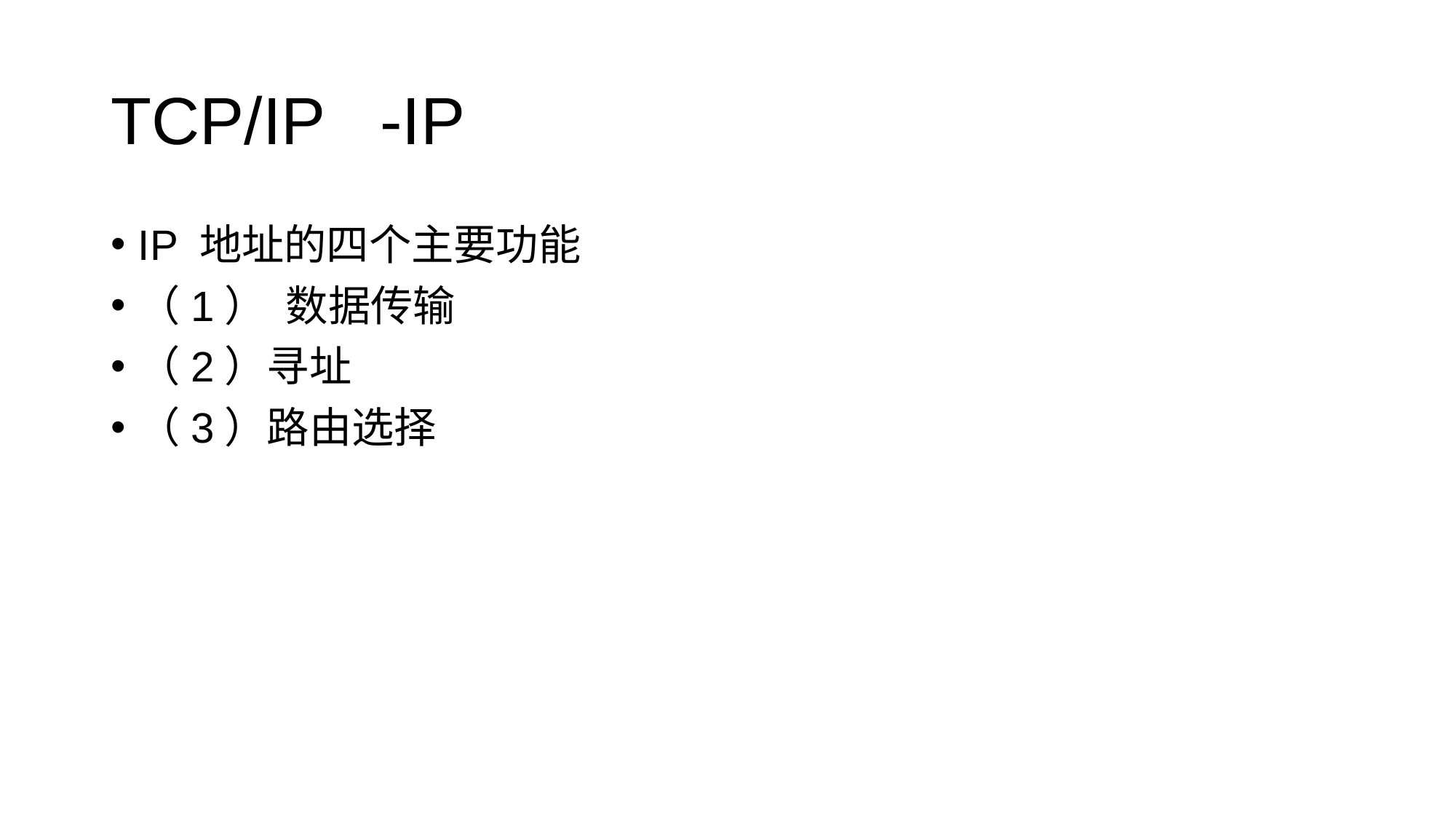

# TCP/IP   -IP
IP 地址的四个主要功能
（1）  数据传输
（2）寻址
（3）路由选择